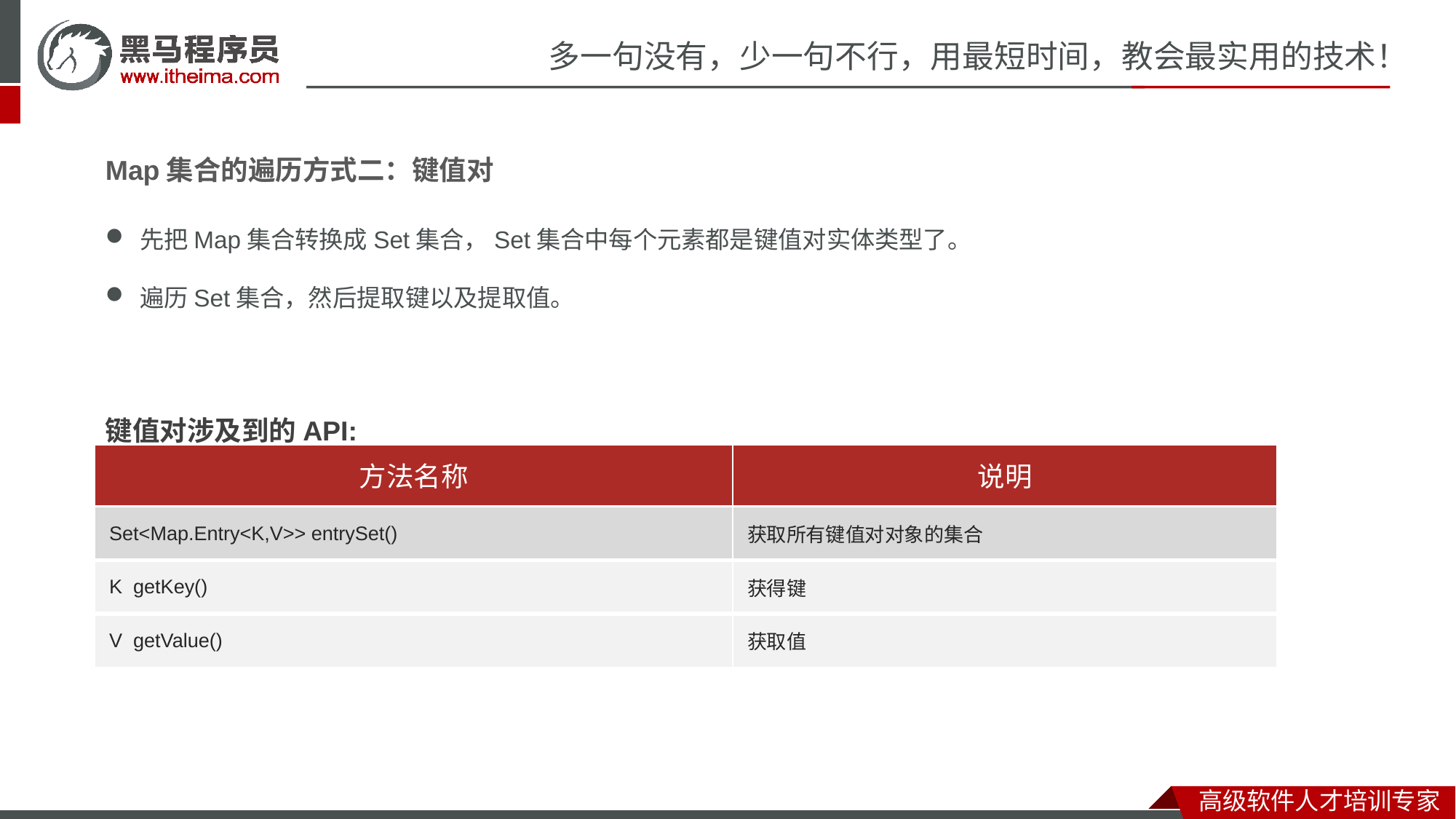

Map集合的遍历方式二：键值对
先把Map集合转换成Set集合，Set集合中每个元素都是键值对实体类型了。
遍历Set集合，然后提取键以及提取值。
键值对涉及到的API:
| 方法名称 | 说明 |
| --- | --- |
| Set<Map.Entry<K,V>> entrySet() | 获取所有键值对对象的集合 |
| --- | --- |
| K getKey() | 获得键 |
| --- | --- |
| V getValue() | 获取值 |